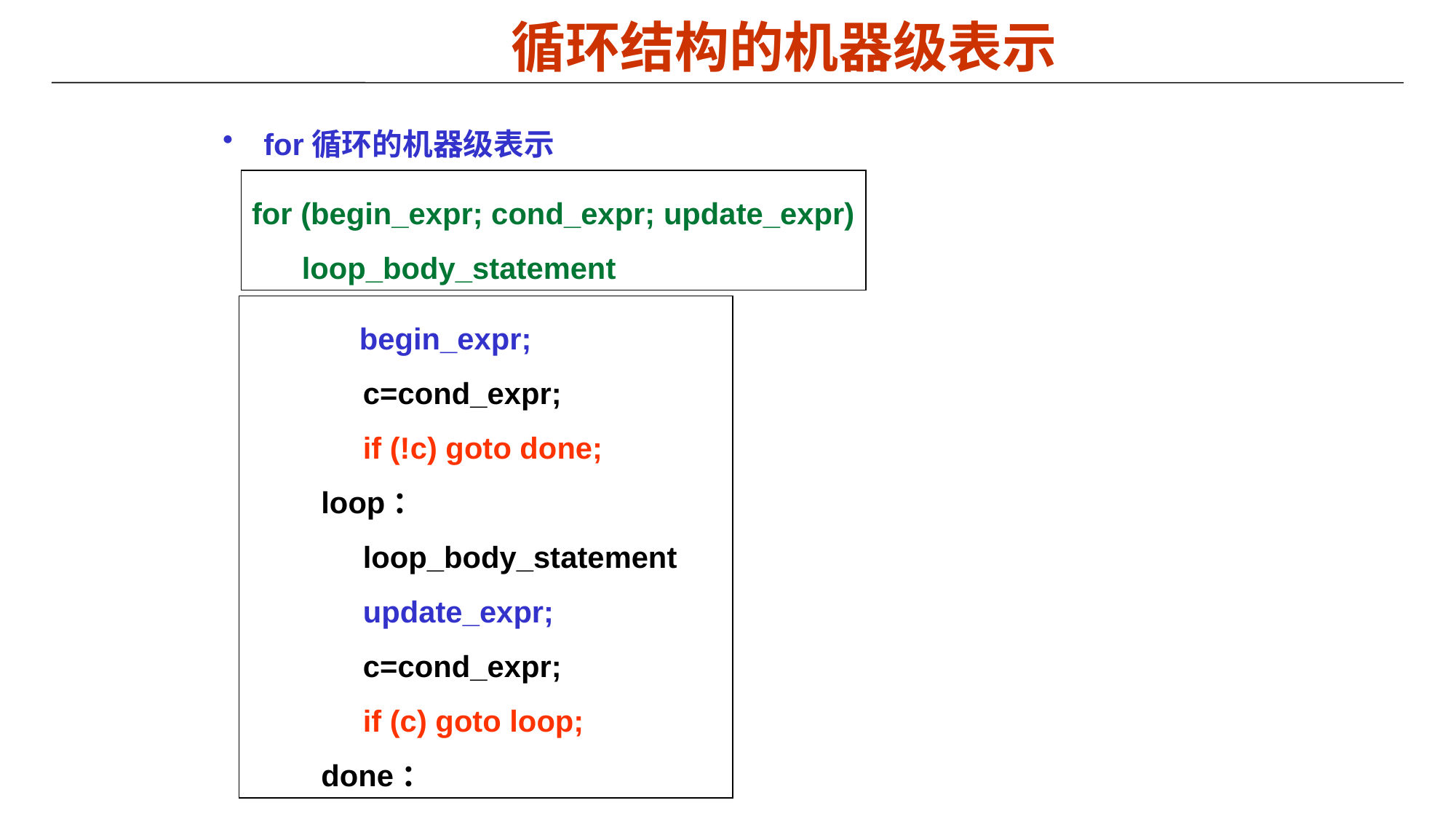

# 循环结构的机器级表示
for循环的机器级表示
for (begin_expr; cond_expr; update_expr)
      loop_body_statement
     begin_expr;
     c=cond_expr;
     if (!c) goto done;
loop：
     loop_body_statement
     update_expr;
     c=cond_expr;
     if (c) goto loop;
done：